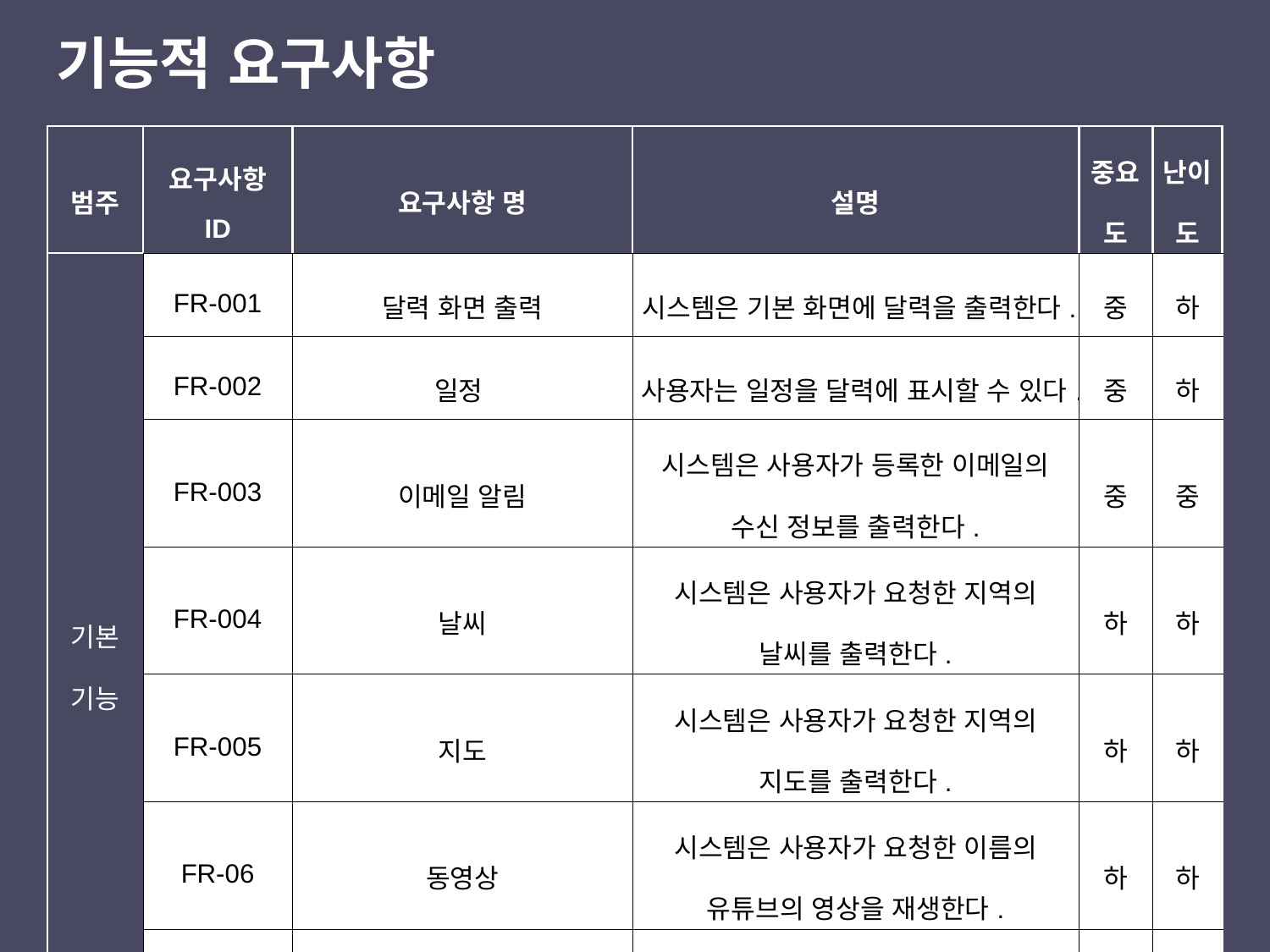

기능적 요구사항
| 범주 | 요구사항 ID | 요구사항 명 | 설명 | 중요도 | 난이도 |
| --- | --- | --- | --- | --- | --- |
| 기본 기능 | FR-001 | 달력 화면 출력 | 시스템은 기본 화면에 달력을 출력한다. | 중 | 하 |
|  | FR-002 | 일정 | 사용자는 일정을 달력에 표시할 수 있다. | 중 | 하 |
|  | FR-003 | 이메일 알림 | 시스템은 사용자가 등록한 이메일의 수신 정보를 출력한다. | 중 | 중 |
|  | FR-004 | 날씨 | 시스템은 사용자가 요청한 지역의 날씨를 출력한다. | 하 | 하 |
|  | FR-005 | 지도 | 시스템은 사용자가 요청한 지역의 지도를 출력한다. | 하 | 하 |
|  | FR-06 | 동영상 | 시스템은 사용자가 요청한 이름의 유튜브의 영상을 재생한다. | 하 | 하 |
|  | FR-007 | 뉴스 | 시스템은 사용자가 요청한 검색어로 뉴스를 검색하여 출력한다. | 하 | 하 |